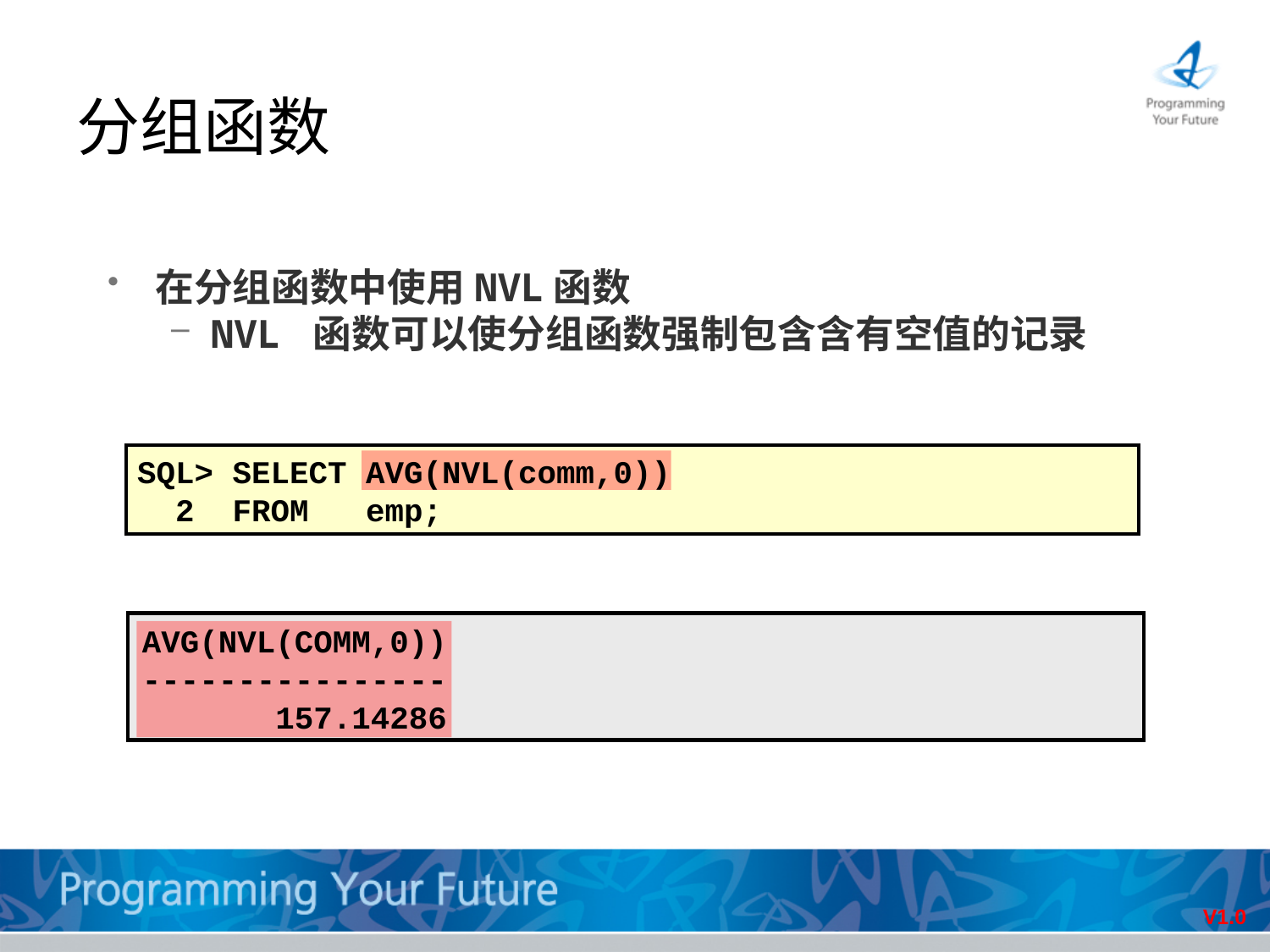

分组函数
在分组函数中使用NVL函数
NVL 函数可以使分组函数强制包含含有空值的记录
SQL> SELECT AVG(NVL(comm,0))
  2  FROM   emp;

AVG(NVL(COMM,0))
----------------
       157.14286